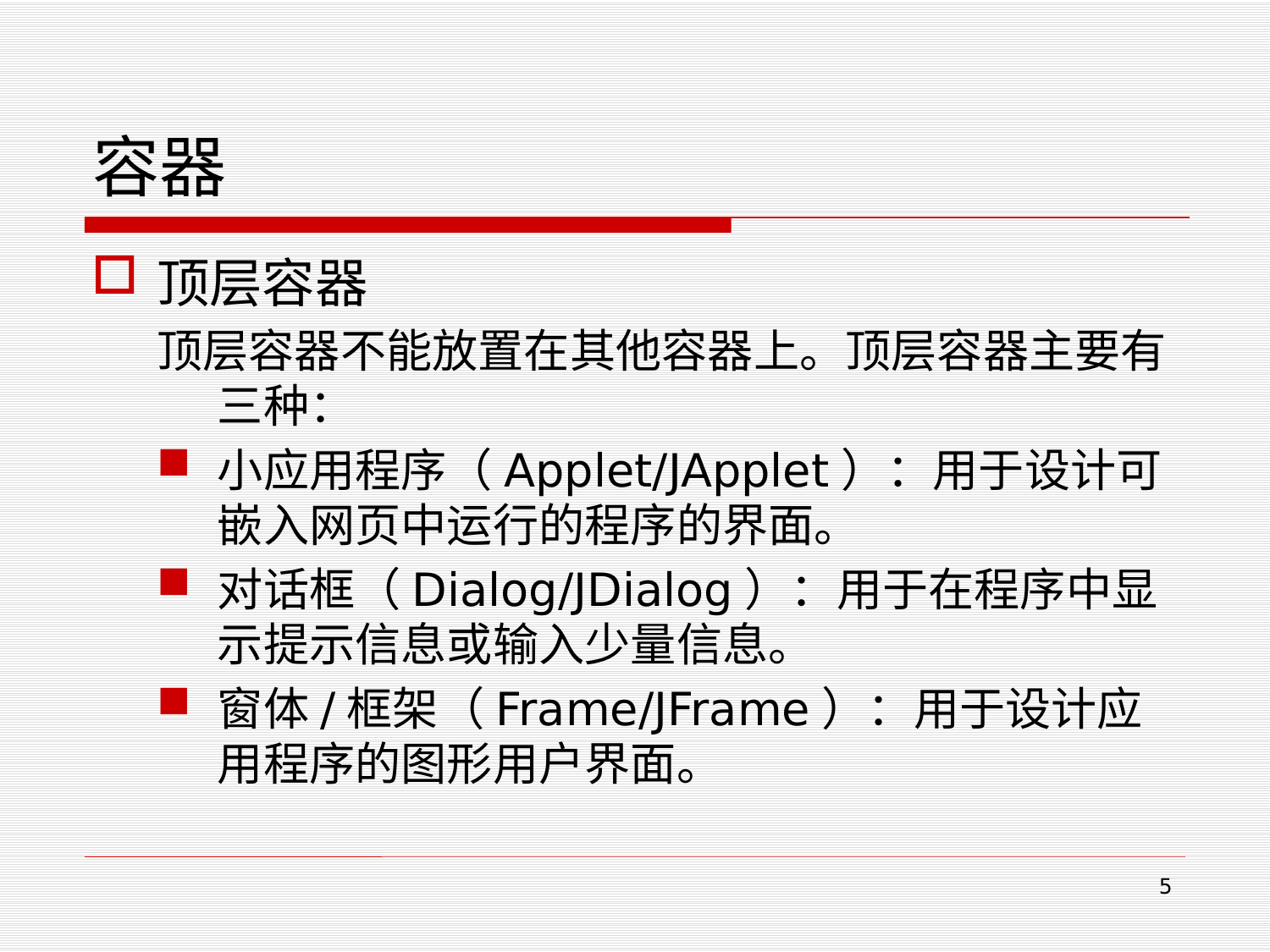

# 容器
顶层容器
顶层容器不能放置在其他容器上。顶层容器主要有三种：
小应用程序（Applet/JApplet）：用于设计可嵌入网页中运行的程序的界面。
对话框（Dialog/JDialog）：用于在程序中显示提示信息或输入少量信息。
窗体/框架（Frame/JFrame）：用于设计应用程序的图形用户界面。
5